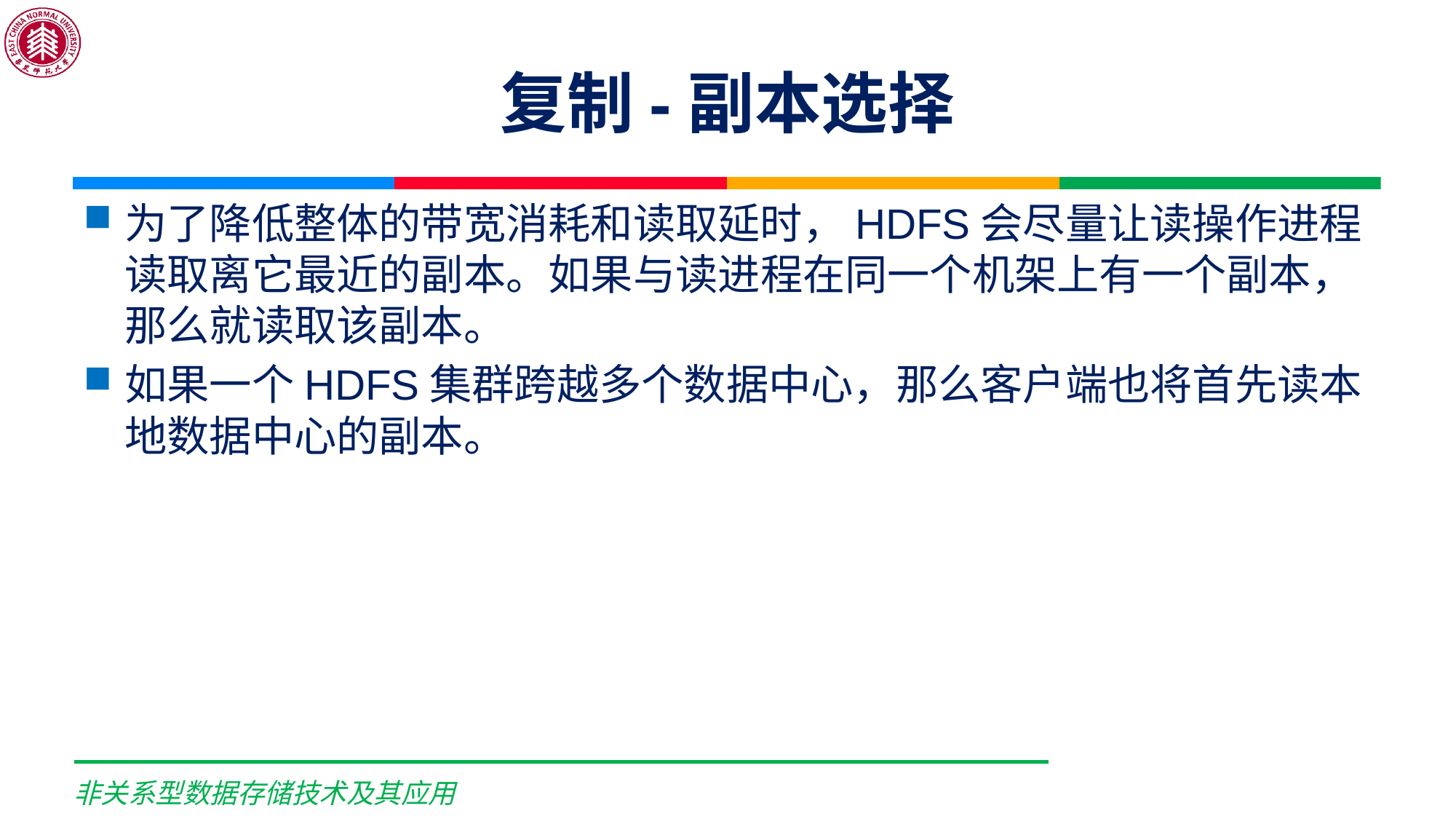

# 复制-副本选择
为了降低整体的带宽消耗和读取延时，HDFS会尽量让读操作进程 读取离它最近的副本。如果与读进程在同一个机架上有一个副本，那么就读取该副本。
如果一个HDFS集群跨越多个数据中心，那么客户端也将首先读本地数据中心的副本。